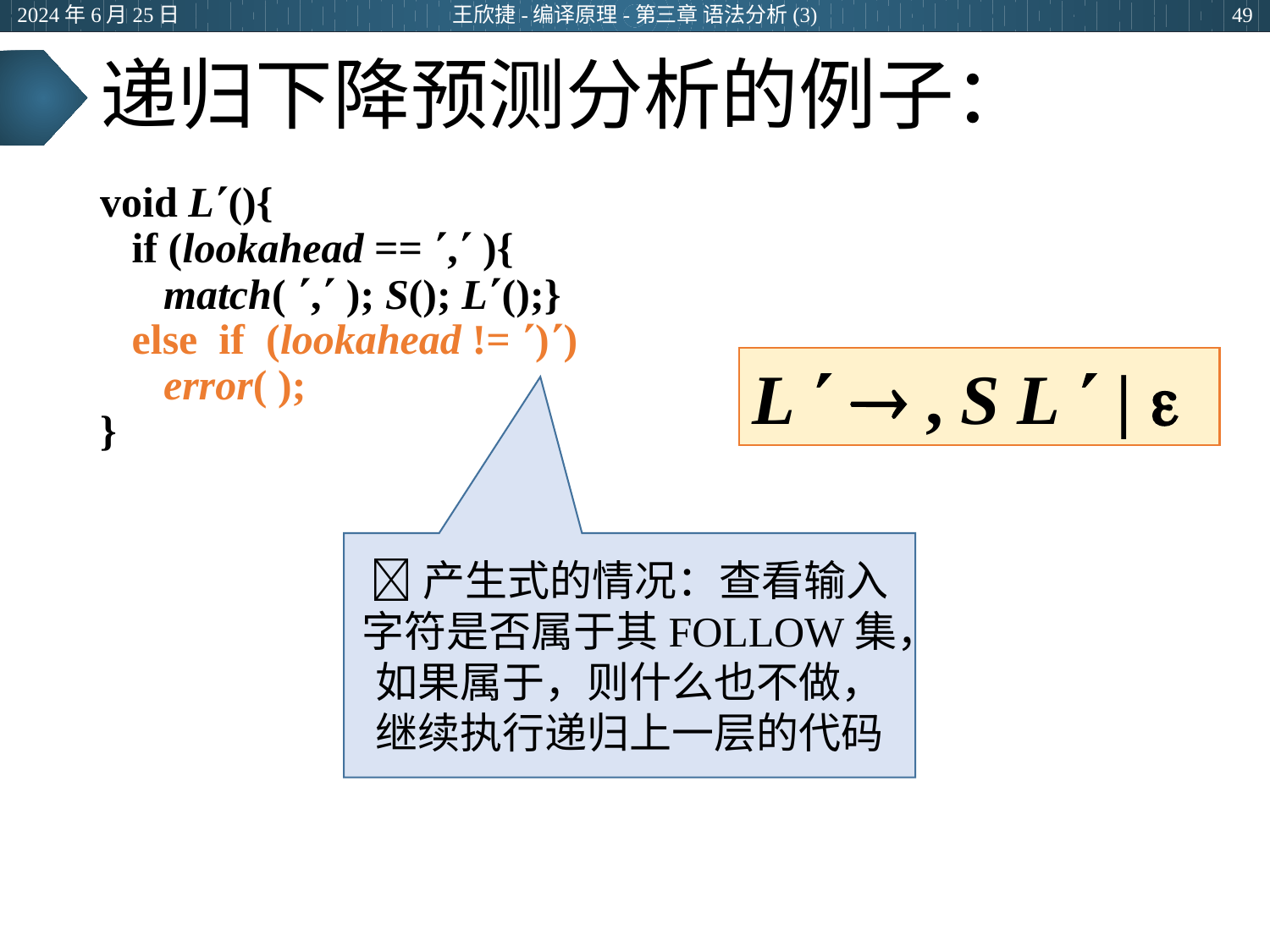

2024年6月25日
王欣捷-编译原理-第三章 语法分析(3)
49
# 递归下降预测分析的例子：
void L′(){
	if (lookahead == ′,′ ){
	   match( ′,′ ); S(); L′();}
	else  if  (lookahead != ′)′)
	   error( );
}
L ′ → , S L ′ | ε
ε产生式的情况：查看输入字符是否属于其FOLLOW集，如果属于，则什么也不做，继续执行递归上一层的代码